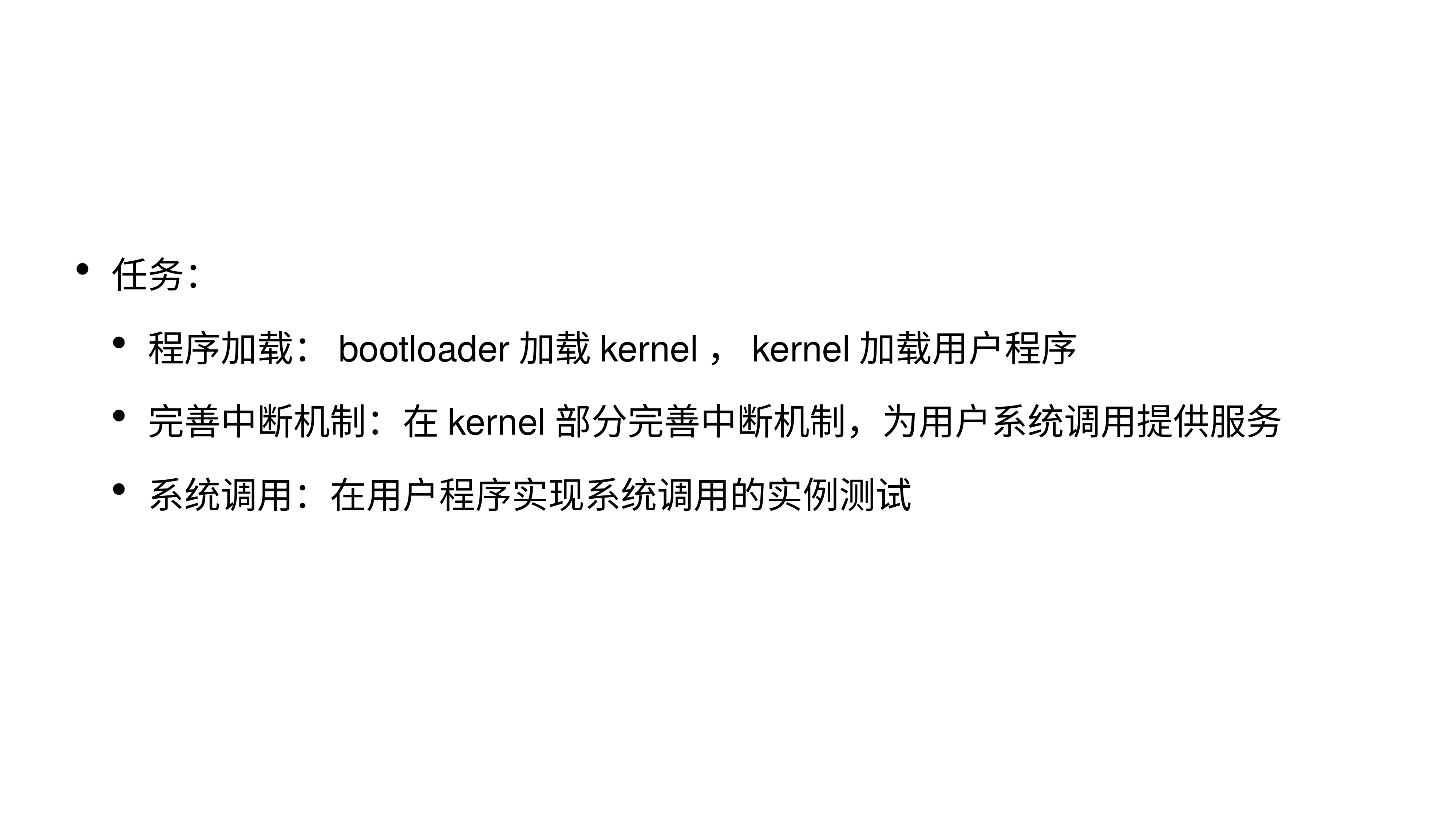

#

任务：
程序加载：bootloader加载kernel，kernel加载用户程序
完善中断机制：在kernel部分完善中断机制，为用户系统调用提供服务
系统调用：在用户程序实现系统调用的实例测试